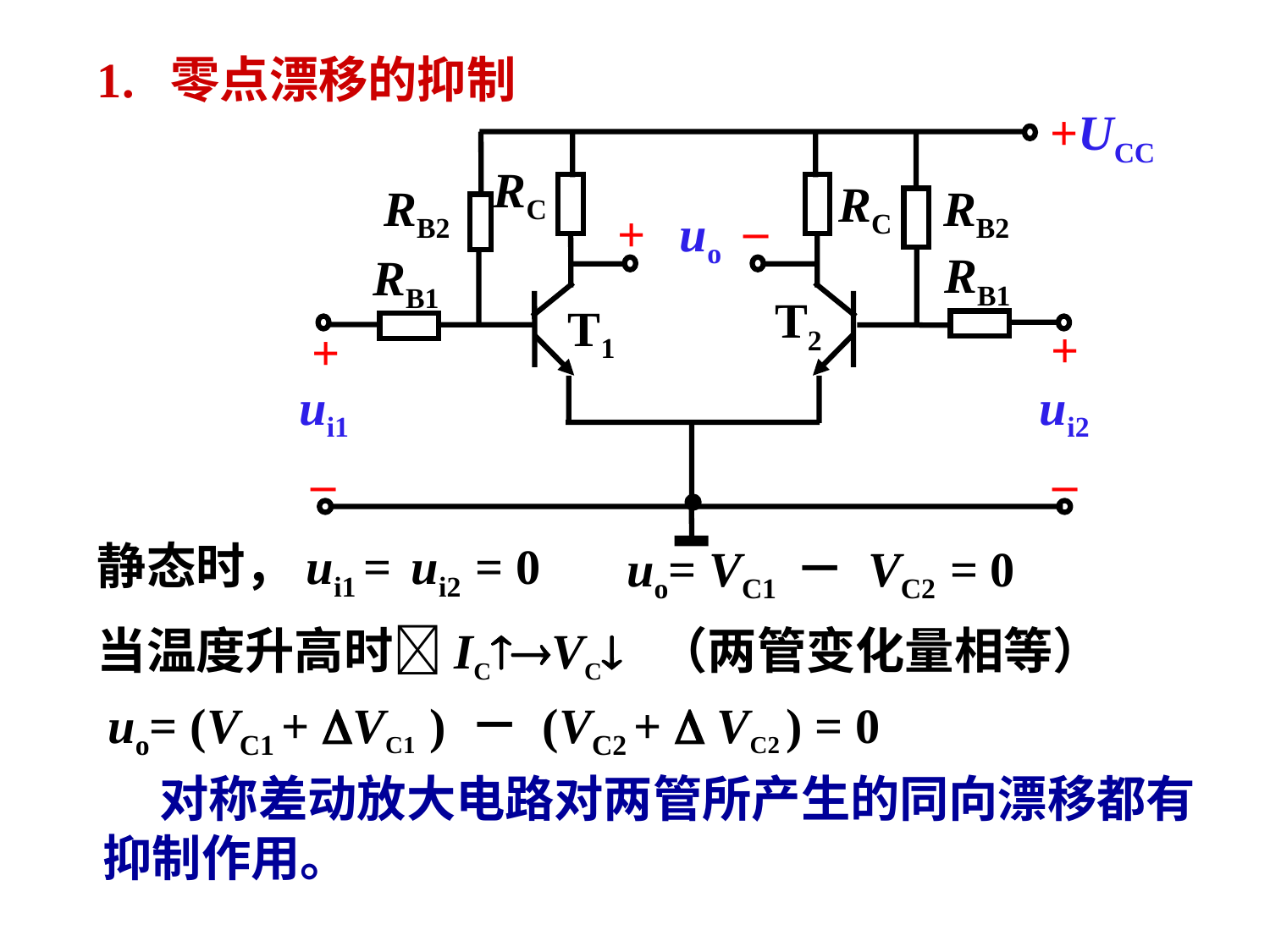

# 1.  零点漂移的抑制
+UCC

RC
RC
RB2
RB2

–
+
uo

RB1
RB1

T2

T1

+

+

ui1
ui2

–
–

静态时，ui1 =  ui2  = 0
uo= VC1 － VC2  = 0
当温度升高时→IC↑→VC↓  （两管变化量相等）
uo= (VC1 + ΔVC1  ) － (VC2 + Δ VC2 ) = 0
    对称差动放大电路对两管所产生的同向漂移都有抑制作用。